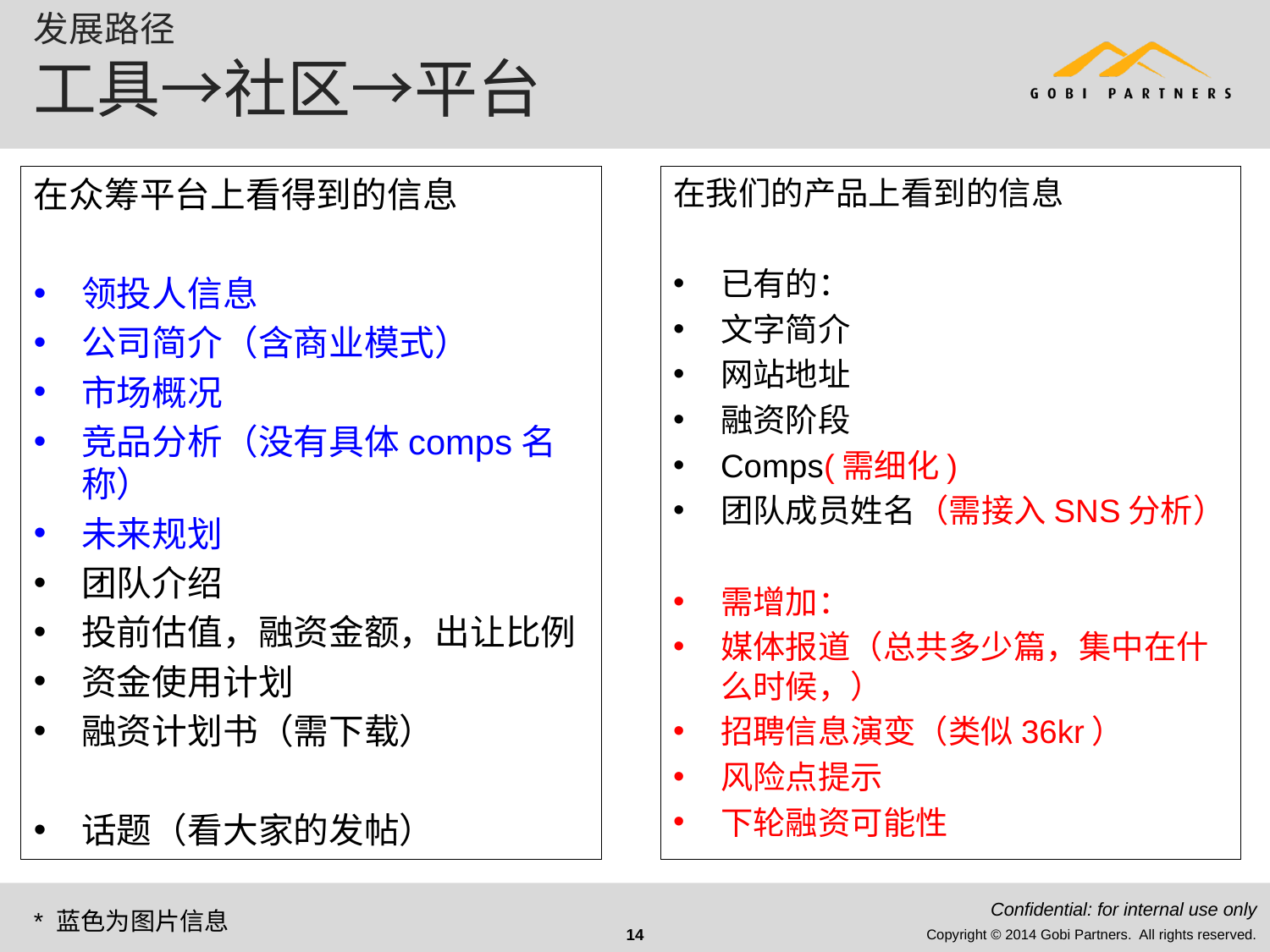

# 发展路径 工具→社区→平台
在众筹平台上看得到的信息

领投人信息
公司简介（含商业模式）
市场概况
竞品分析（没有具体comps名称）
未来规划
团队介绍
投前估值，融资金额，出让比例
资金使用计划
融资计划书（需下载）

话题（看大家的发帖）
在我们的产品上看到的信息

已有的：
文字简介
网站地址
融资阶段
Comps(需细化)
团队成员姓名（需接入SNS分析）

需增加：
媒体报道（总共多少篇，集中在什么时候，）
招聘信息演变（类似36kr）
风险点提示
下轮融资可能性
* 蓝色为图片信息